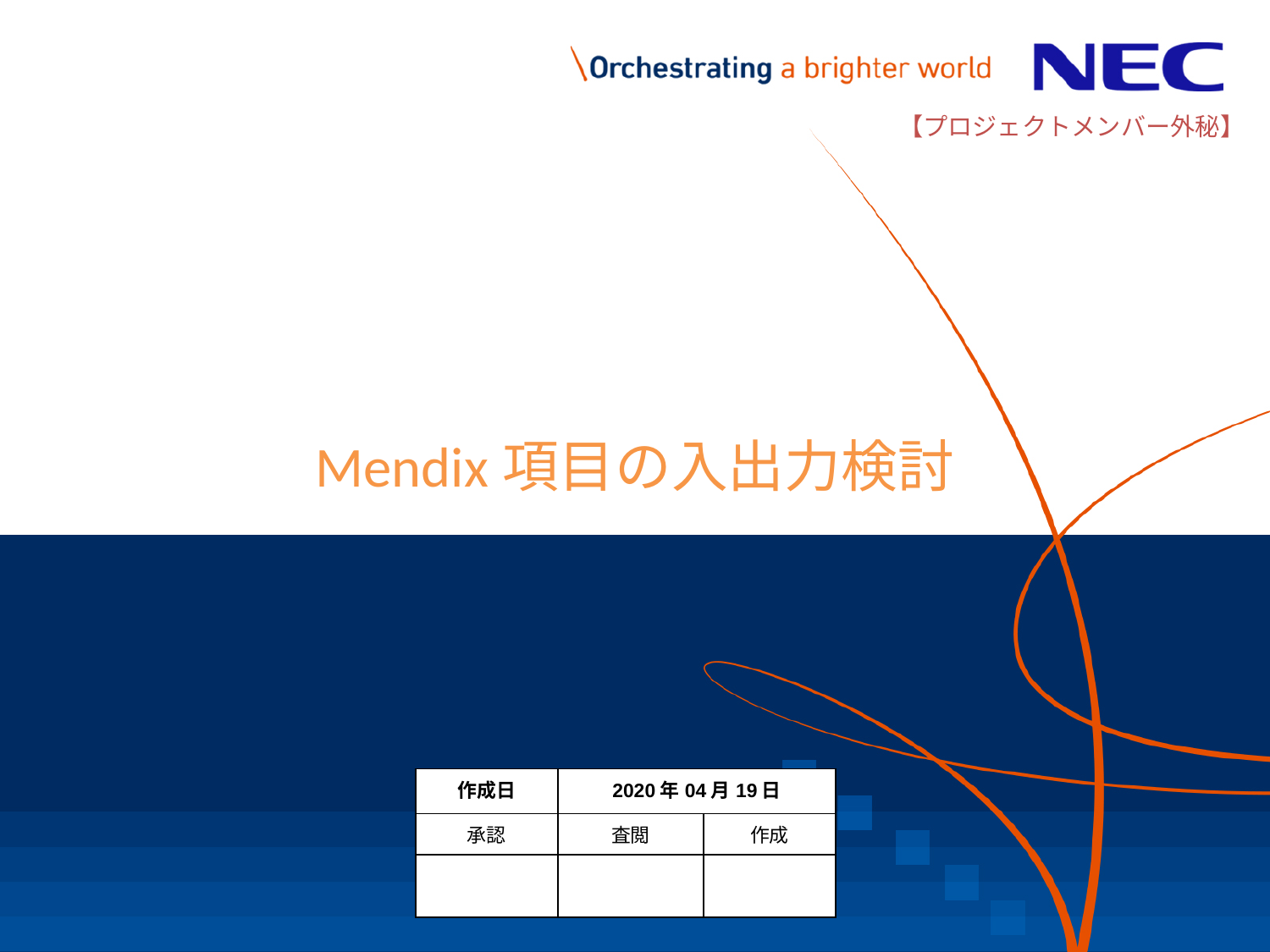

【プロジェクトメンバー外秘】

# Mendix項目の入出力検討

| 作成日 | 2020年04月19日 |  |
| --- | --- | --- |
| 承認 | 査閲 | 作成 |
|  |  |  |